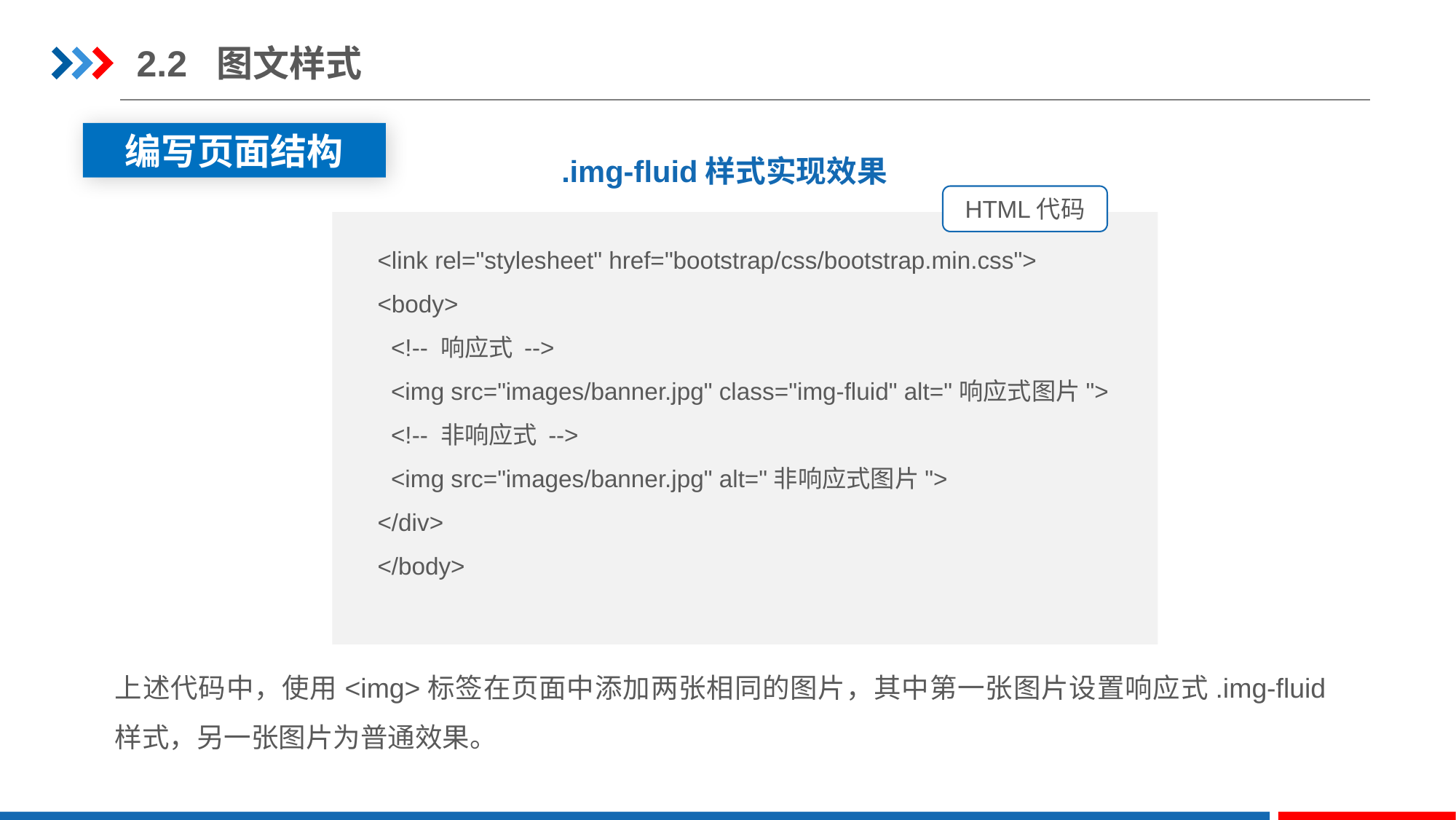

2.2  图文样式
编写页面结构
.img-fluid样式实现效果
HTML代码

<link rel="stylesheet" href="bootstrap/css/bootstrap.min.css">
<body>
  <!-- 响应式 -->
  <img src="images/banner.jpg" class="img-fluid" alt="响应式图片">
  <!-- 非响应式 -->
  <img src="images/banner.jpg" alt="非响应式图片">
</div>
</body>
上述代码中，使用<img>标签在页面中添加两张相同的图片，其中第一张图片设置响应式.img-fluid样式，另一张图片为普通效果。